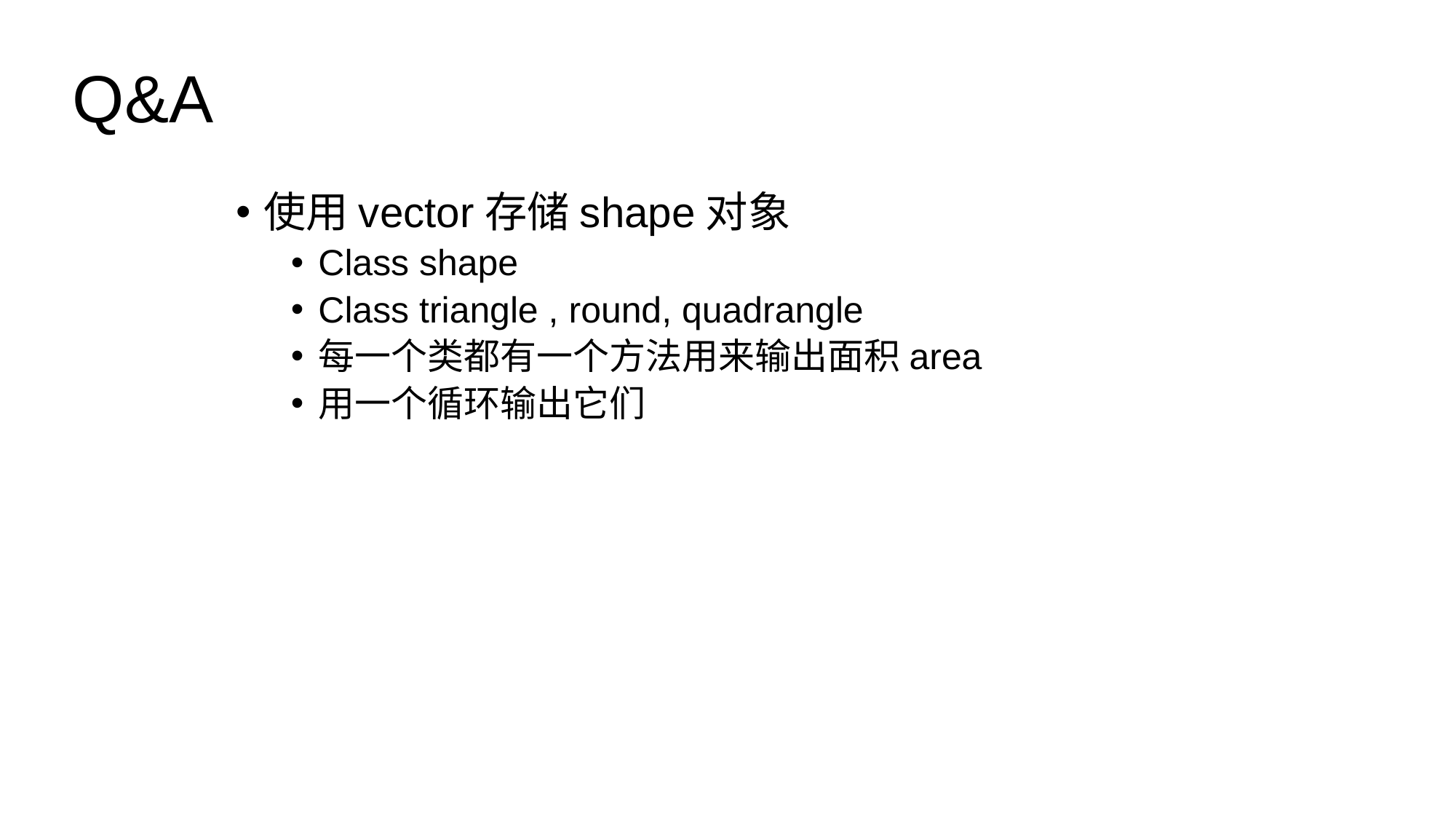

# Q&A
使用vector存储shape对象
Class shape
Class triangle , round, quadrangle
每一个类都有一个方法用来输出面积area
用一个循环输出它们